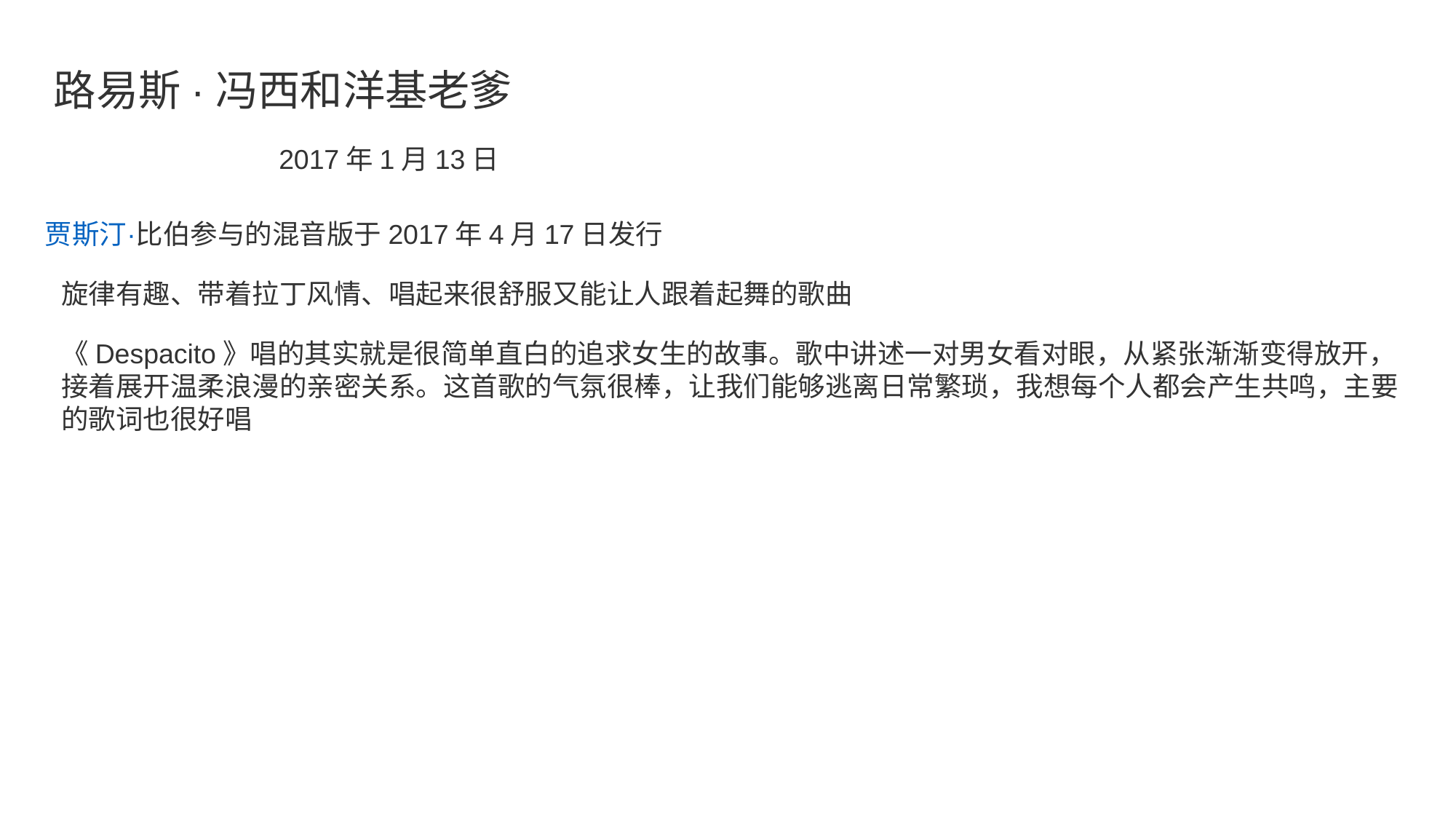

路易斯·冯西和洋基老爹
2017年1月13日
贾斯汀·比伯参与的混音版于2017年4月17日发行
旋律有趣、带着拉丁风情、唱起来很舒服又能让人跟着起舞的歌曲
《Despacito》唱的其实就是很简单直白的追求女生的故事。歌中讲述一对男女看对眼，从紧张渐渐变得放开，接着展开温柔浪漫的亲密关系。这首歌的气氛很棒，让我们能够逃离日常繁琐，我想每个人都会产生共鸣，主要的歌词也很好唱